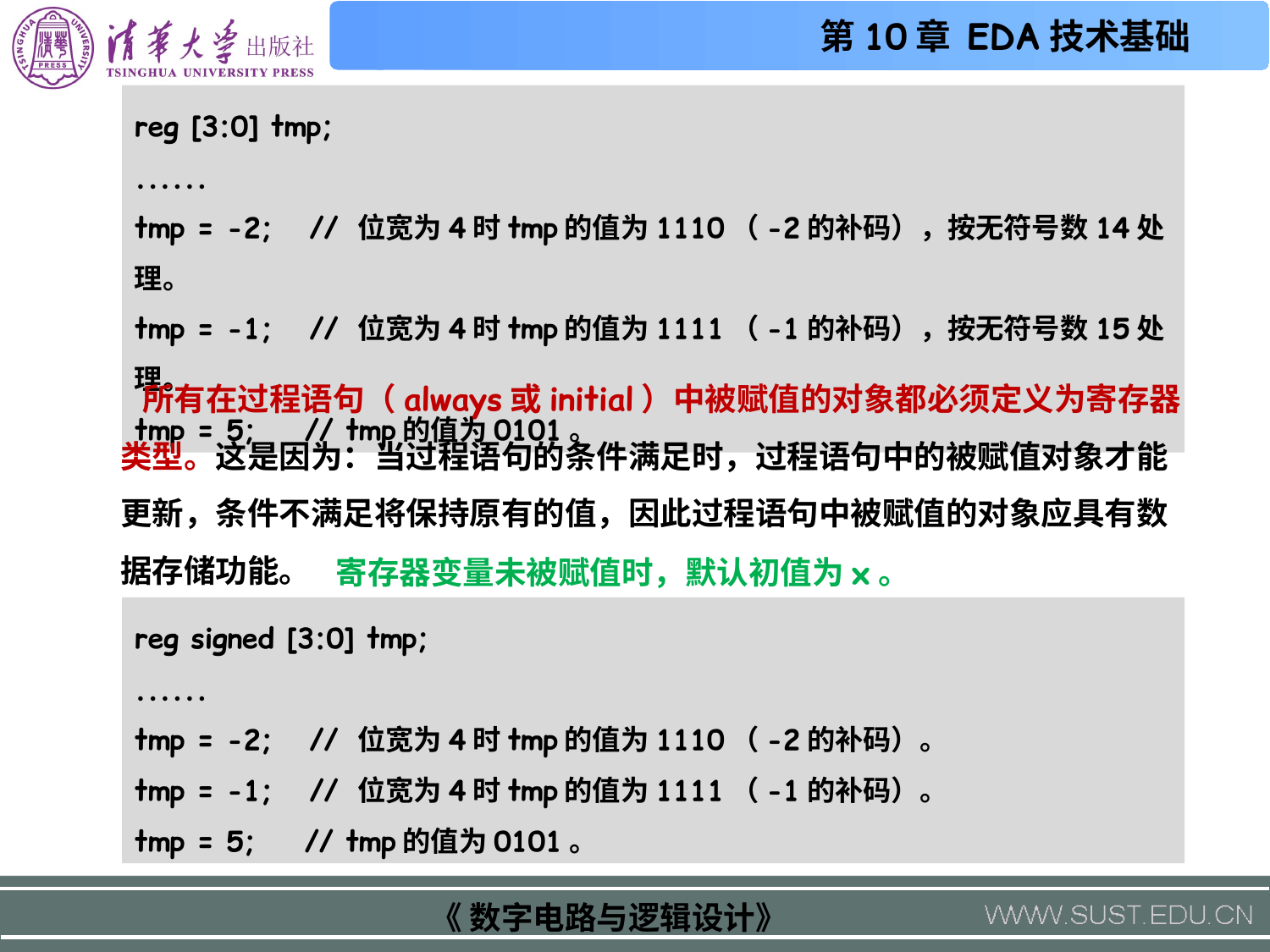

reg [3:0] tmp;
......
tmp = -2;   // 位宽为4时tmp的值为1110（-2的补码），按无符号数14处理。
tmp = -1;   // 位宽为4时tmp的值为1111（-1的补码），按无符号数15处理。
tmp = 5;    // tmp的值为0101。
  所有在过程语句（always或initial）中被赋值的对象都必须定义为寄存器类型。这是因为：当过程语句的条件满足时，过程语句中的被赋值对象才能更新，条件不满足将保持原有的值，因此过程语句中被赋值的对象应具有数据存储功能。
寄存器变量未被赋值时，默认初值为x。
reg signed [3:0] tmp;
......
tmp = -2;   // 位宽为4时tmp的值为1110（-2的补码）。
tmp = -1;   // 位宽为4时tmp的值为1111（-1的补码）。
tmp = 5;    // tmp的值为0101。